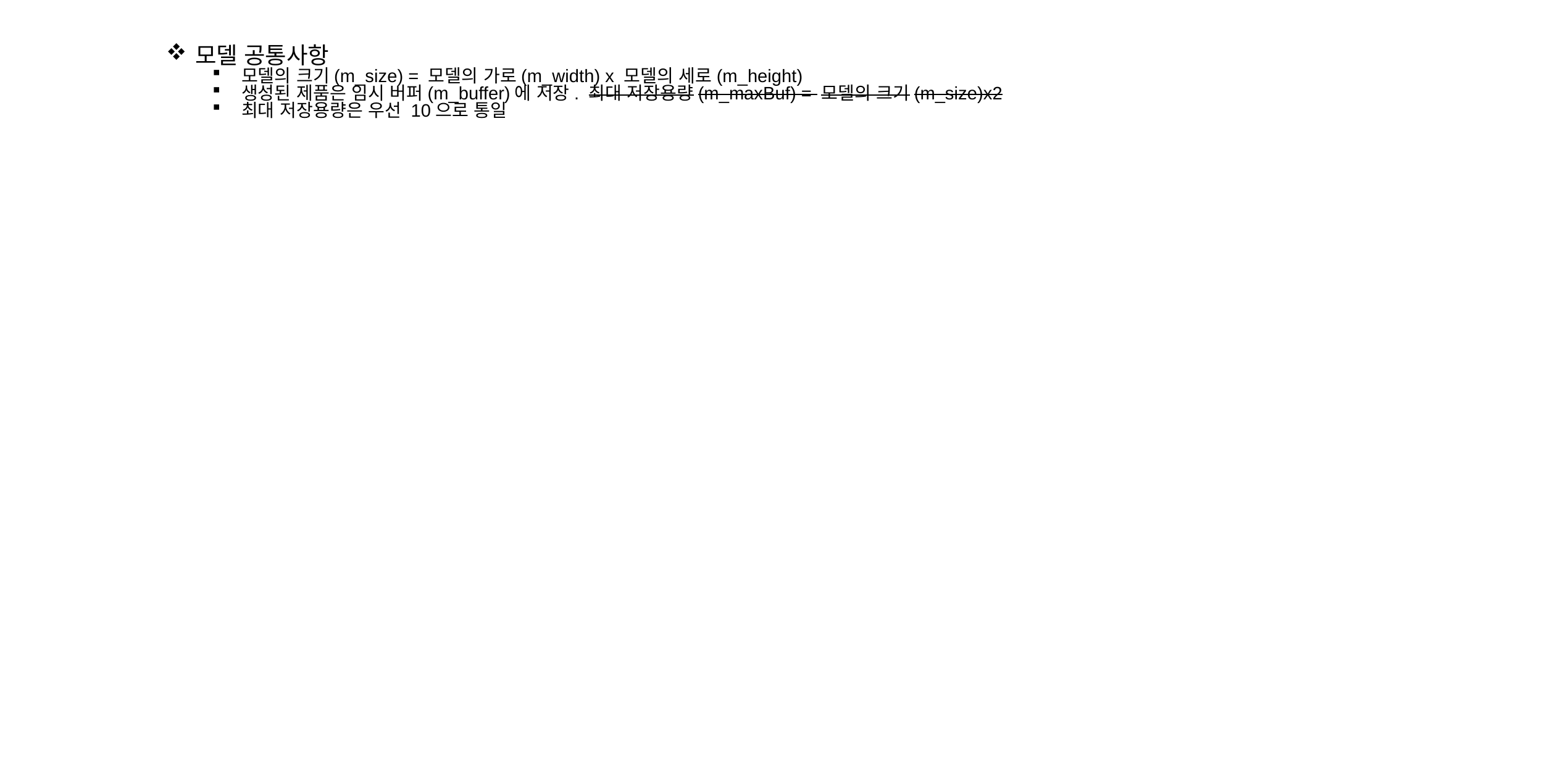

모델 공통사항
모델의 크기(m_size) = 모델의 가로(m_width) x 모델의 세로(m_height)
생성된 제품은 임시 버퍼(m_buffer)에 저장. 최대 저장용량(m_maxBuf) = 모델의 크기(m_size)x2
최대 저장용량은 우선 10으로 통일